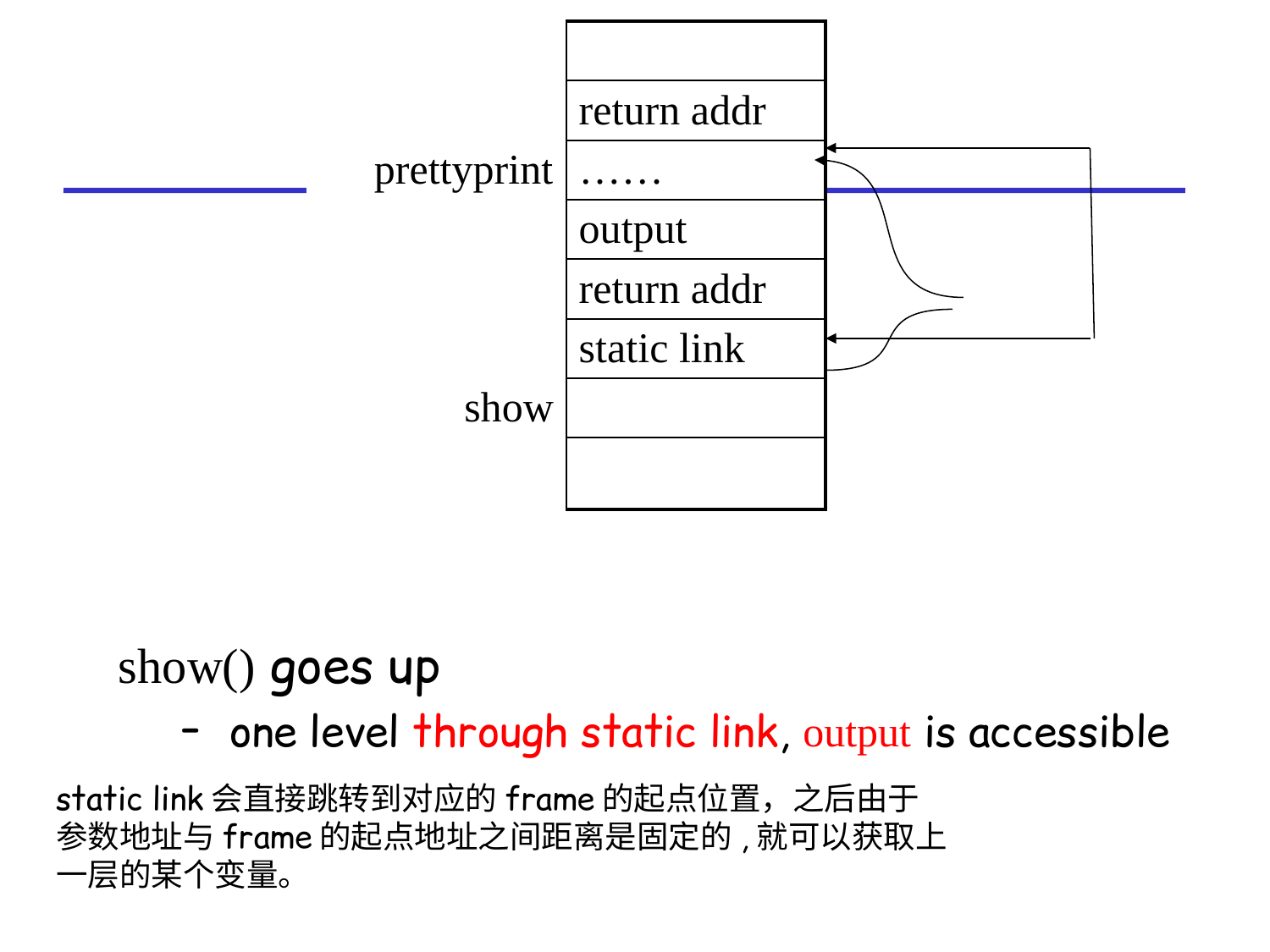

|  |  |
| --- | --- |
|  | return addr |
| prettyprint | …… |
|  | output |
|  | return addr |
|  | static link |
| show |  |
|  |  |
show() goes up
one level through static link, output is accessible
static link会直接跳转到对应的frame的起点位置，之后由于参数地址与frame的起点地址之间距离是固定的,就可以获取上一层的某个变量。
35